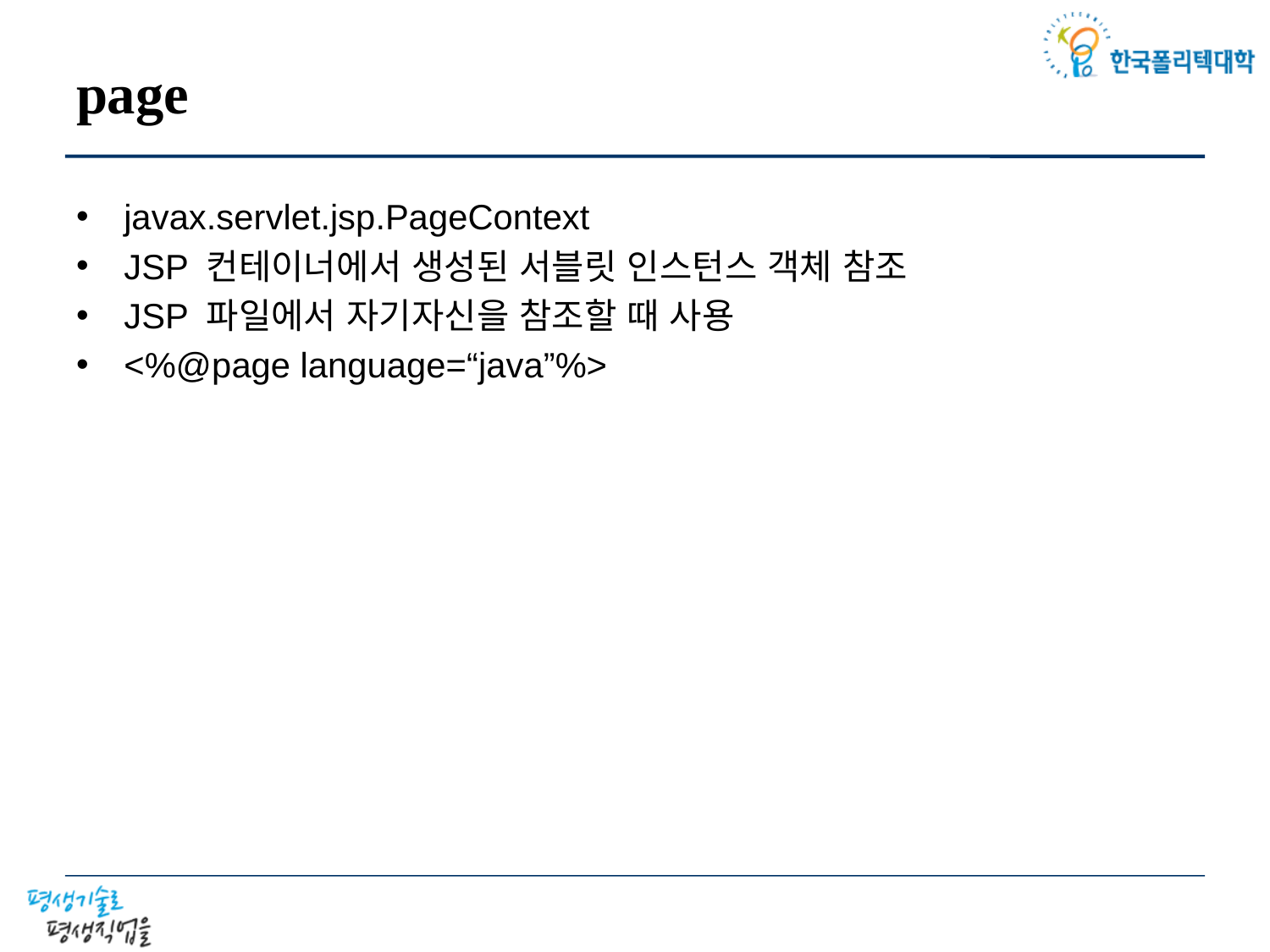

# page
javax.servlet.jsp.PageContext
JSP 컨테이너에서 생성된 서블릿 인스턴스 객체 참조
JSP 파일에서 자기자신을 참조할 때 사용
<%@page language=“java”%>